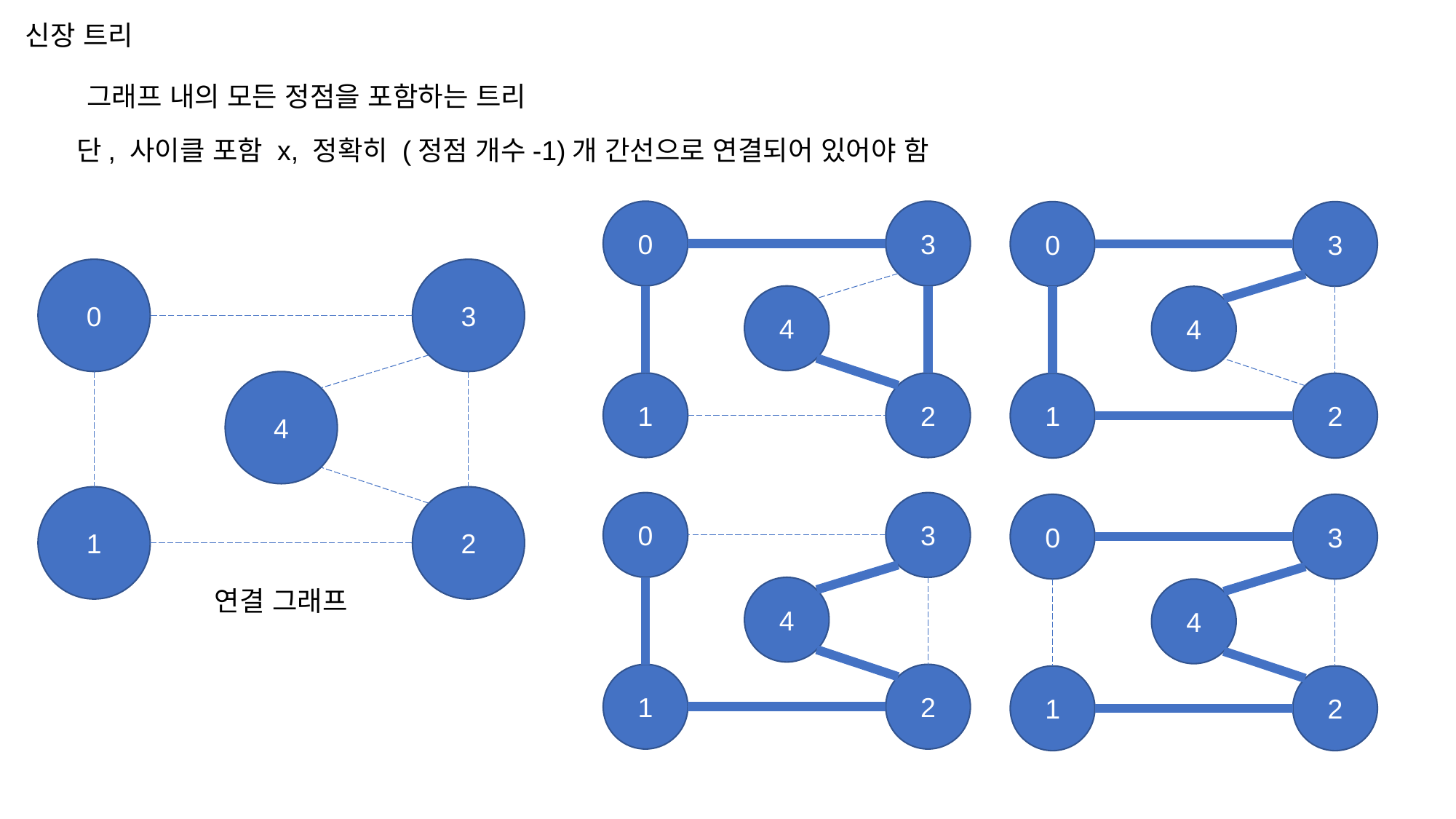

신장 트리
그래프 내의 모든 정점을 포함하는 트리
단, 사이클 포함 x, 정확히 (정점 개수-1)개 간선으로 연결되어 있어야 함
0
3
4
1
2
0
3
4
1
2
0
3
4
1
2
0
3
4
1
2
0
3
4
1
2
연결 그래프